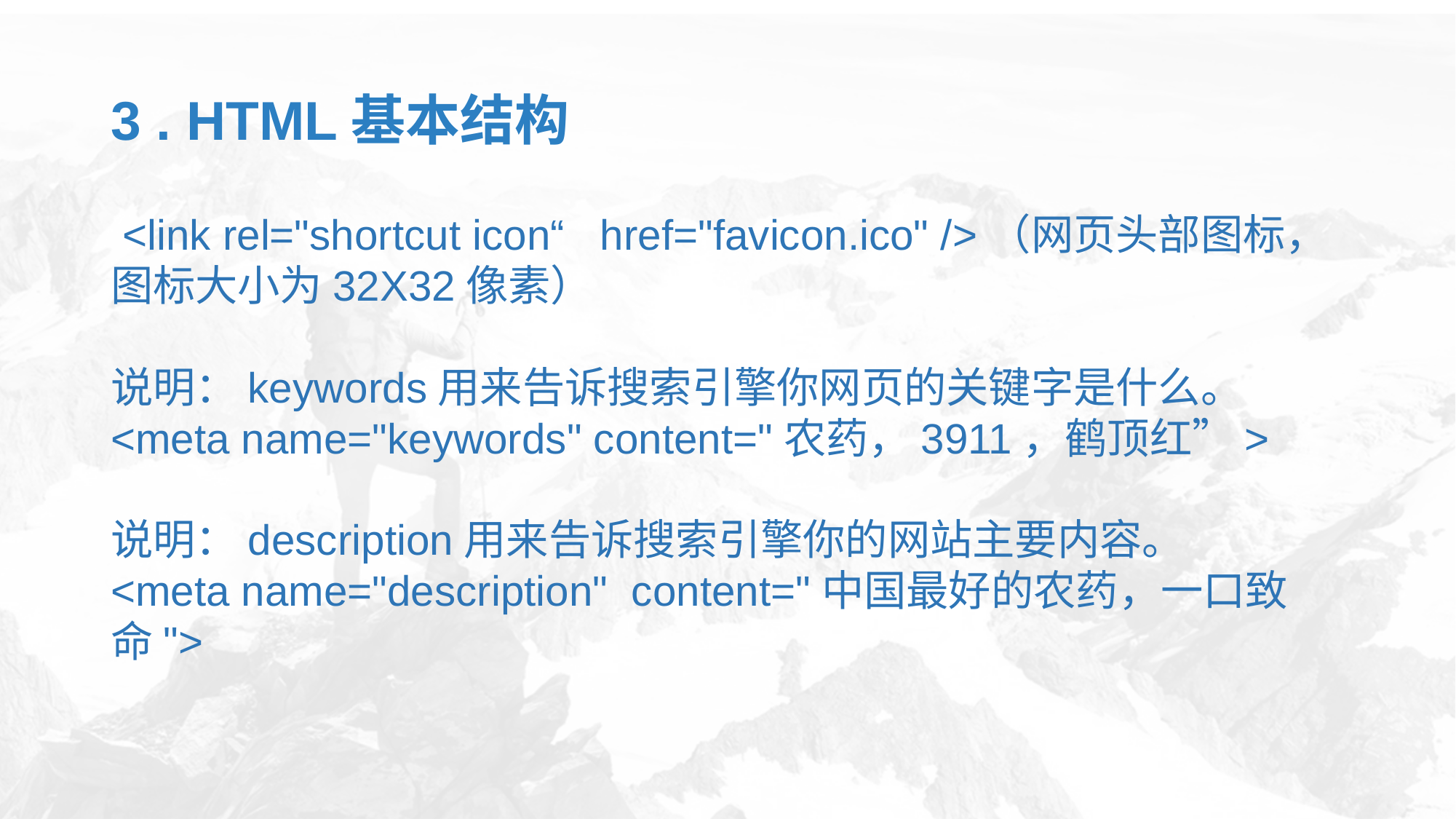

# 3 . HTML基本结构

 <link rel="shortcut icon“   href="favicon.ico" />（网页头部图标，图标大小为32X32像素）

说明：keywords用来告诉搜索引擎你网页的关键字是什么。
<meta name="keywords" content="农药，3911，鹤顶红”>

说明：description用来告诉搜索引擎你的网站主要内容。
<meta name="description"  content="中国最好的农药，一口致命">